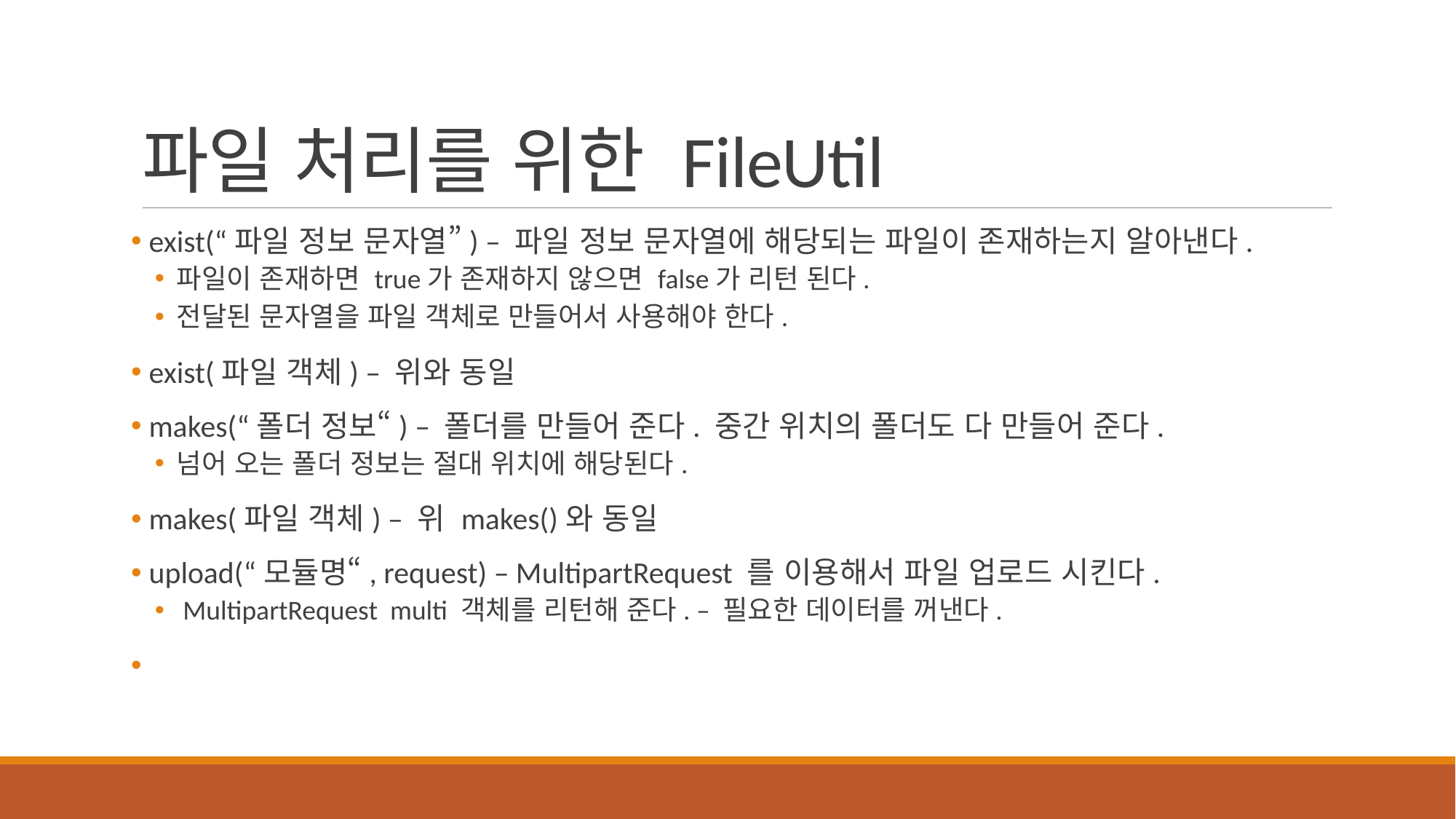

# 파일 처리를 위한 FileUtil
 exist(“파일 정보 문자열”) – 파일 정보 문자열에 해당되는 파일이 존재하는지 알아낸다.
파일이 존재하면 true가 존재하지 않으면 false가 리턴 된다.
전달된 문자열을 파일 객체로 만들어서 사용해야 한다.
 exist(파일 객체) – 위와 동일
 makes(“폴더 정보“) – 폴더를 만들어 준다. 중간 위치의 폴더도 다 만들어 준다.
넘어 오는 폴더 정보는 절대 위치에 해당된다.
 makes(파일 객체) – 위 makes()와 동일
 upload(“모듈명“, request) – MultipartRequest 를 이용해서 파일 업로드 시킨다.
 MultipartRequest  multi 객체를 리턴해 준다. – 필요한 데이터를 꺼낸다.